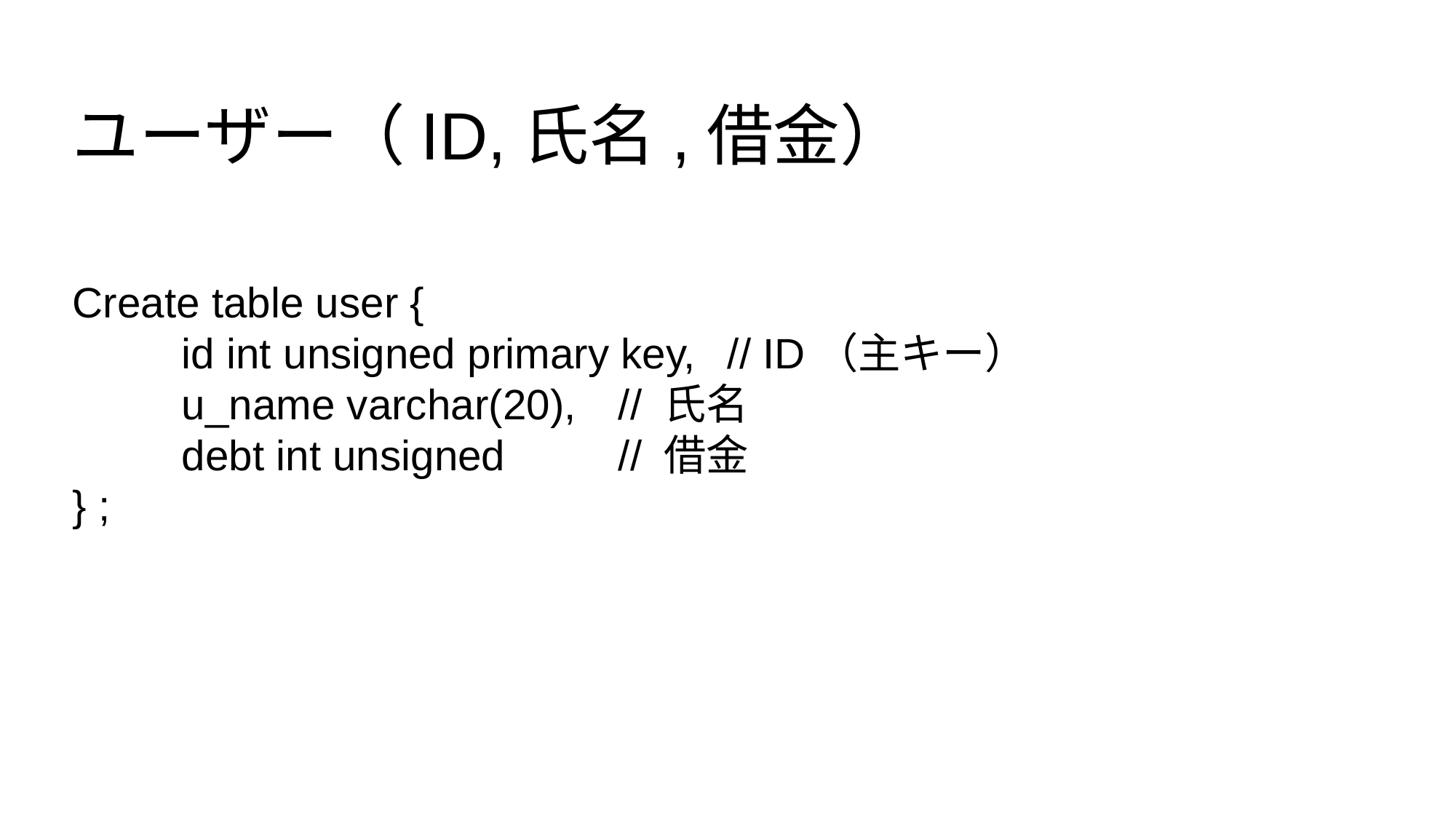

ユーザー（ID,氏名,借金）

Create table user {
	id int unsigned primary key,	// ID（主キー）
	u_name varchar(20),	// 氏名
	debt int unsigned		// 借金
} ;